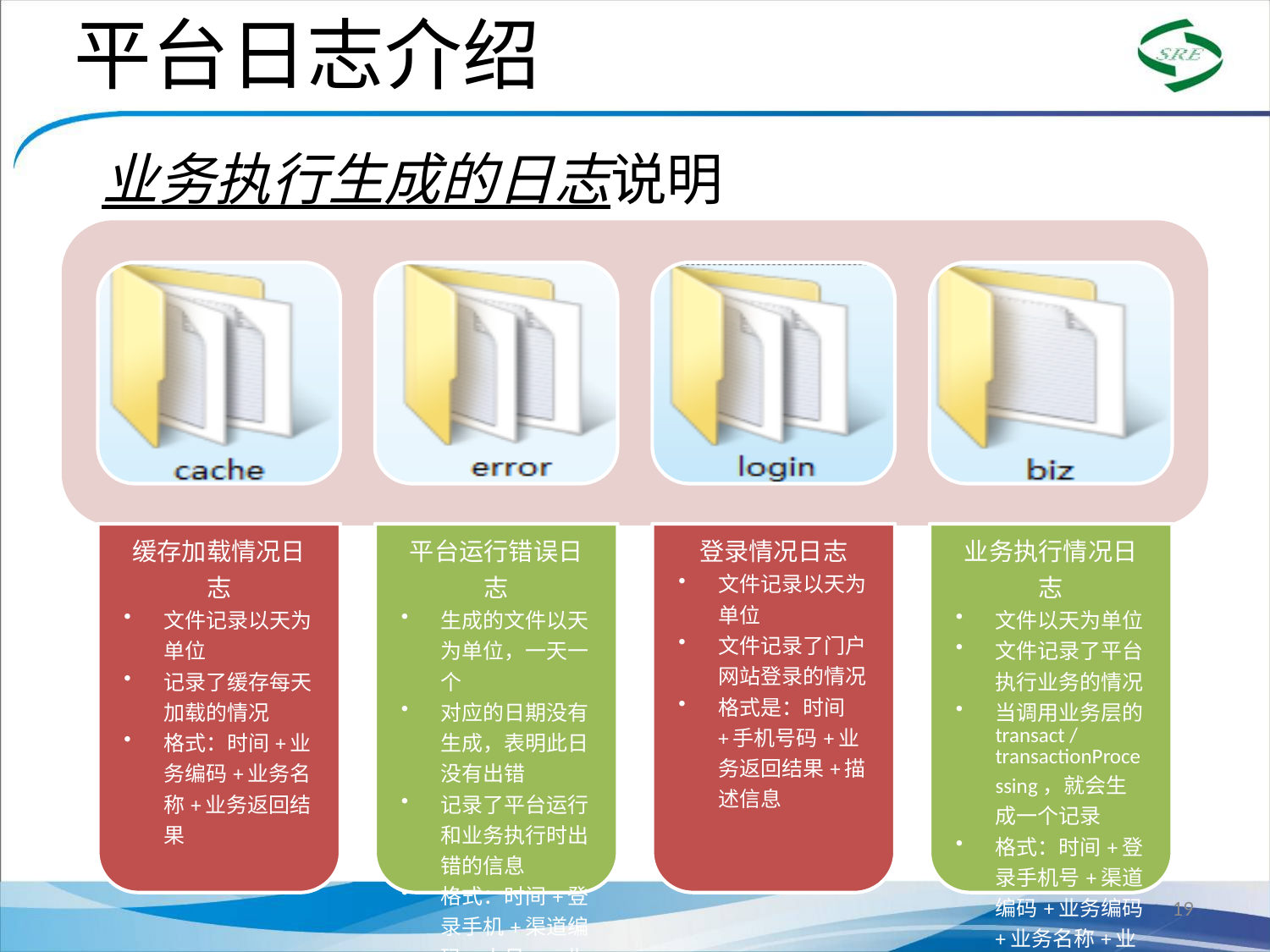

平台日志介绍
业务执行生成的日志说明
缓存加载情况日志
平台运行错误日志
登录情况日志
业务执行情况日志
文件记录以天为单位
记录了缓存每天加载的情况
格式：时间+业务编码+业务名称+业务返回结果
生成的文件以天为单位，一天一个
对应的日期没有生成，表明此日没有出错
文件记录以天为单位
记录了平台运行和业务执行时出错的信息
文件记录了门户网站登录的情况
格式是：时间+手机号码+业务返回结果+描述信息
文件以天为单位
文件记录了平台执行业务的情况
当调用业务层的transact / transactionProcessing，就会生成一个记录
19